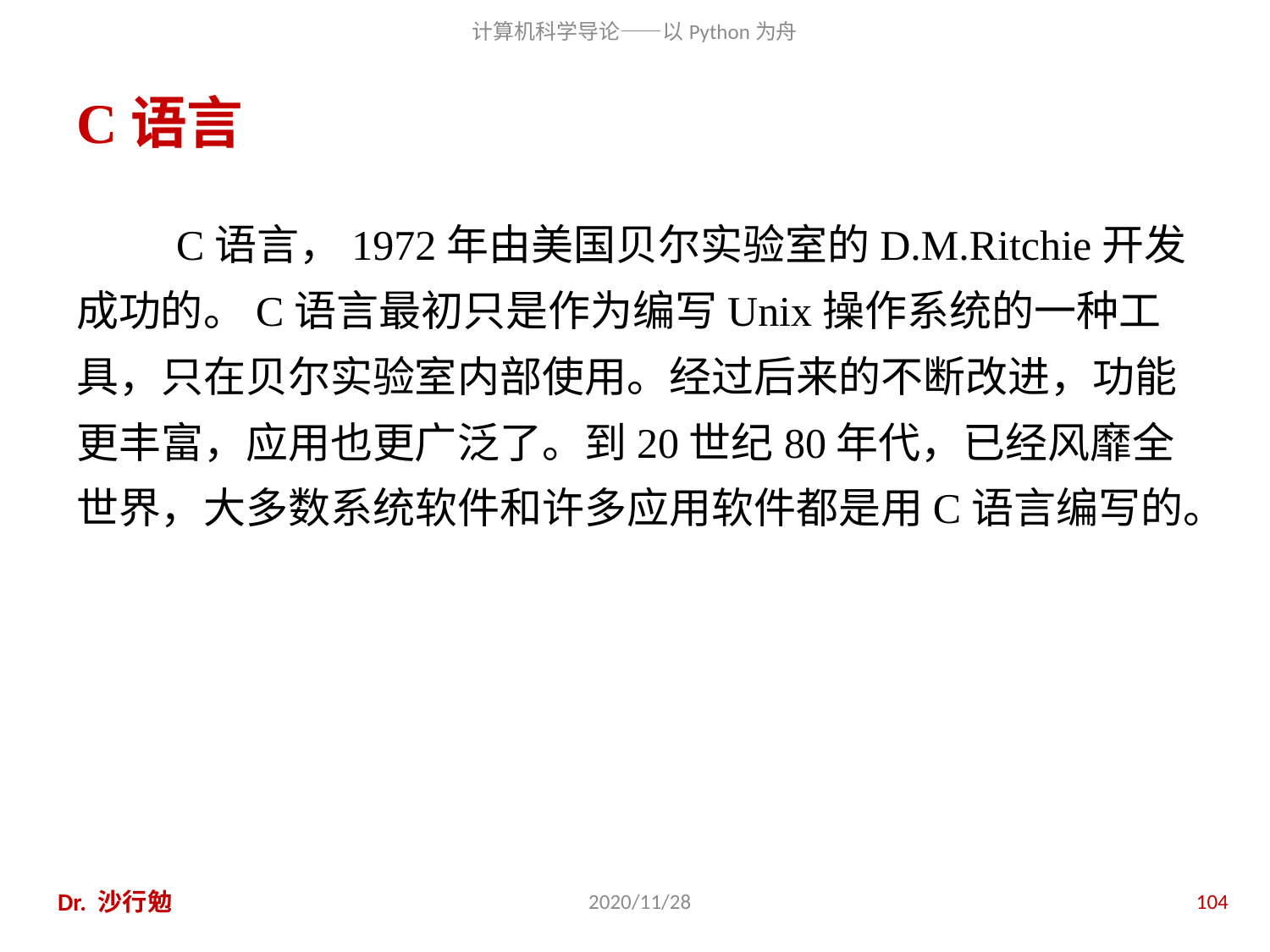

# C语言
C语言，1972年由美国贝尔实验室的D.M.Ritchie开发成功的。C语言最初只是作为编写Unix操作系统的一种工具，只在贝尔实验室内部使用。经过后来的不断改进，功能更丰富，应用也更广泛了。到20世纪80年代，已经风靡全世界，大多数系统软件和许多应用软件都是用C语言编写的。
Dr. 沙行勉
2020/11/28
104